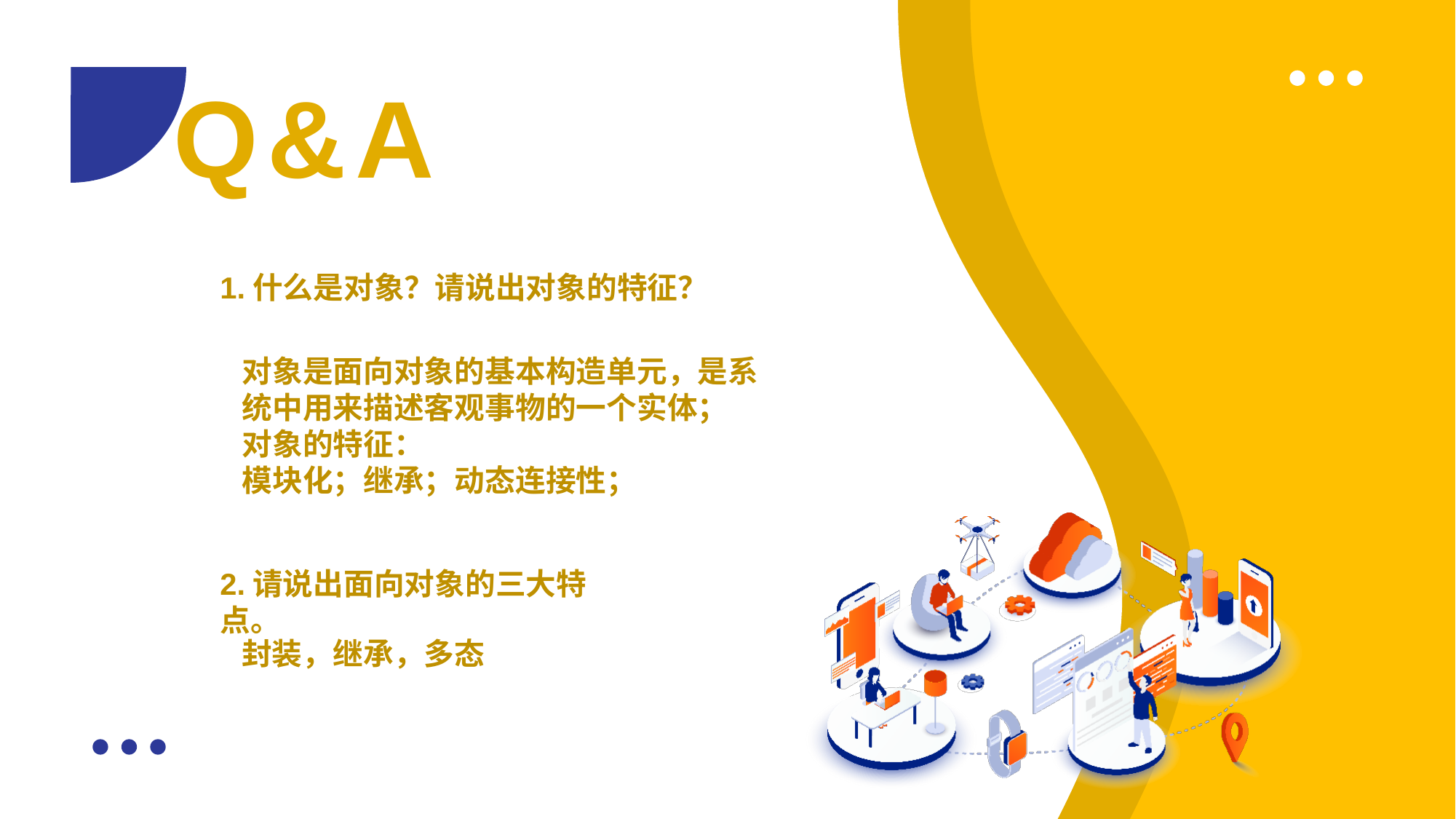

Q&A
1.什么是对象？请说出对象的特征？
对象是面向对象的基本构造单元，是系统中用来描述客观事物的一个实体；
对象的特征：
模块化；继承；动态连接性；
2.请说出面向对象的三大特点。
封装，继承，多态